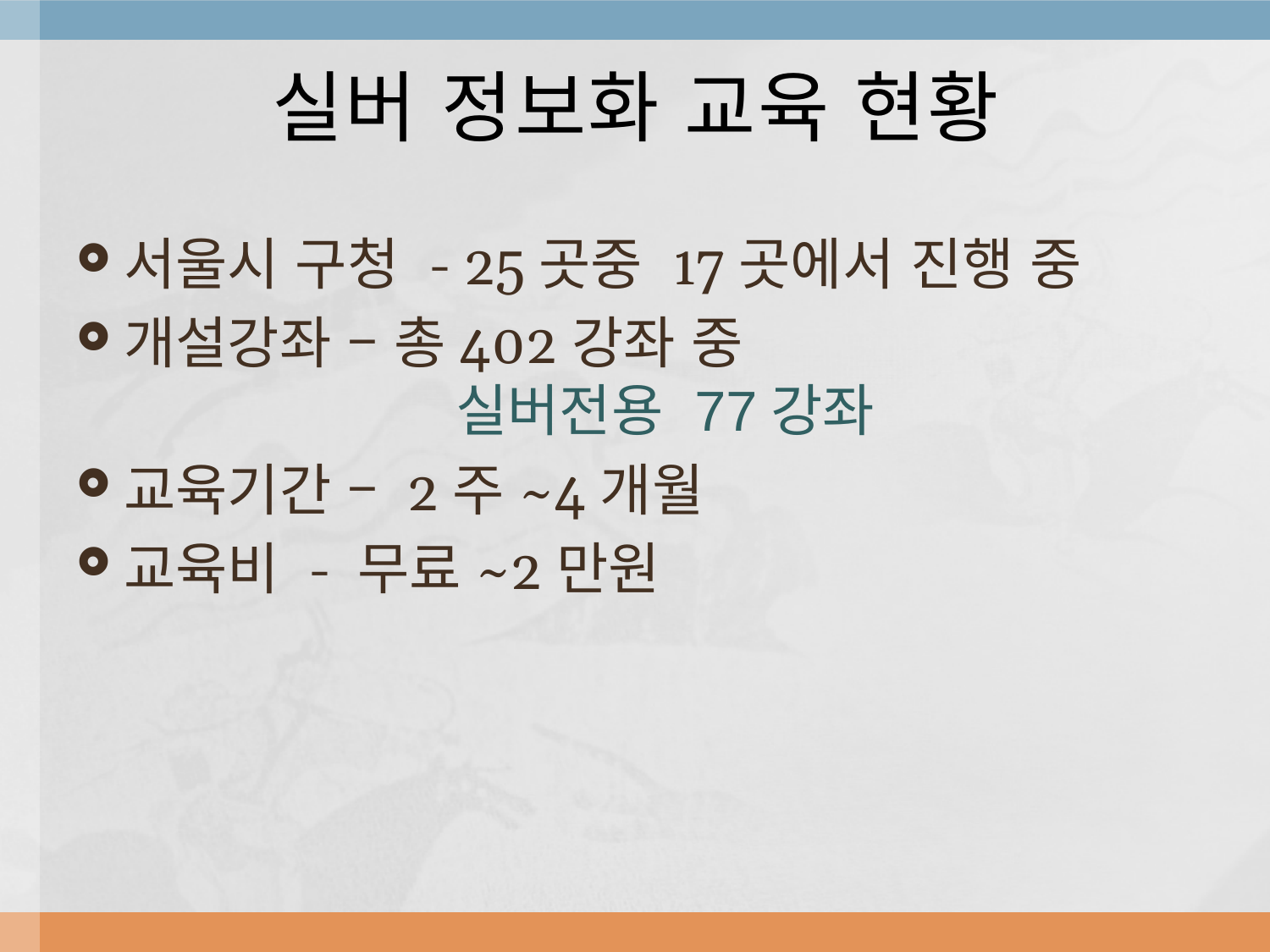

# 실버 정보화 교육 현황
서울시 구청 - 25곳중 17곳에서 진행 중
개설강좌 – 총402강좌 중
                     실버전용 77강좌
교육기간 – 2주~4개월
교육비 - 무료~2만원